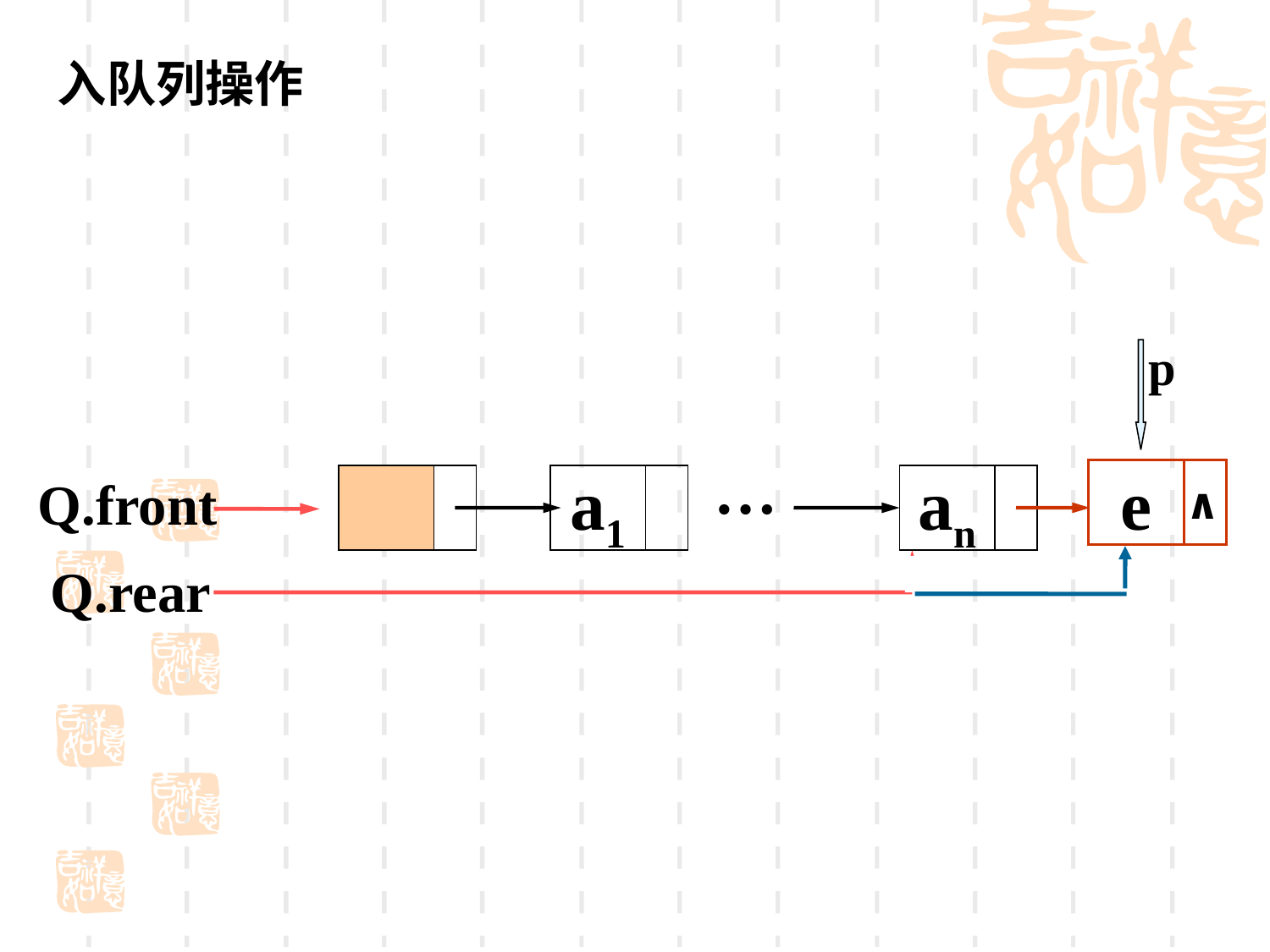

入队列操作
p

e

∧
…

a1

an
∧

Q.front

Q.rear